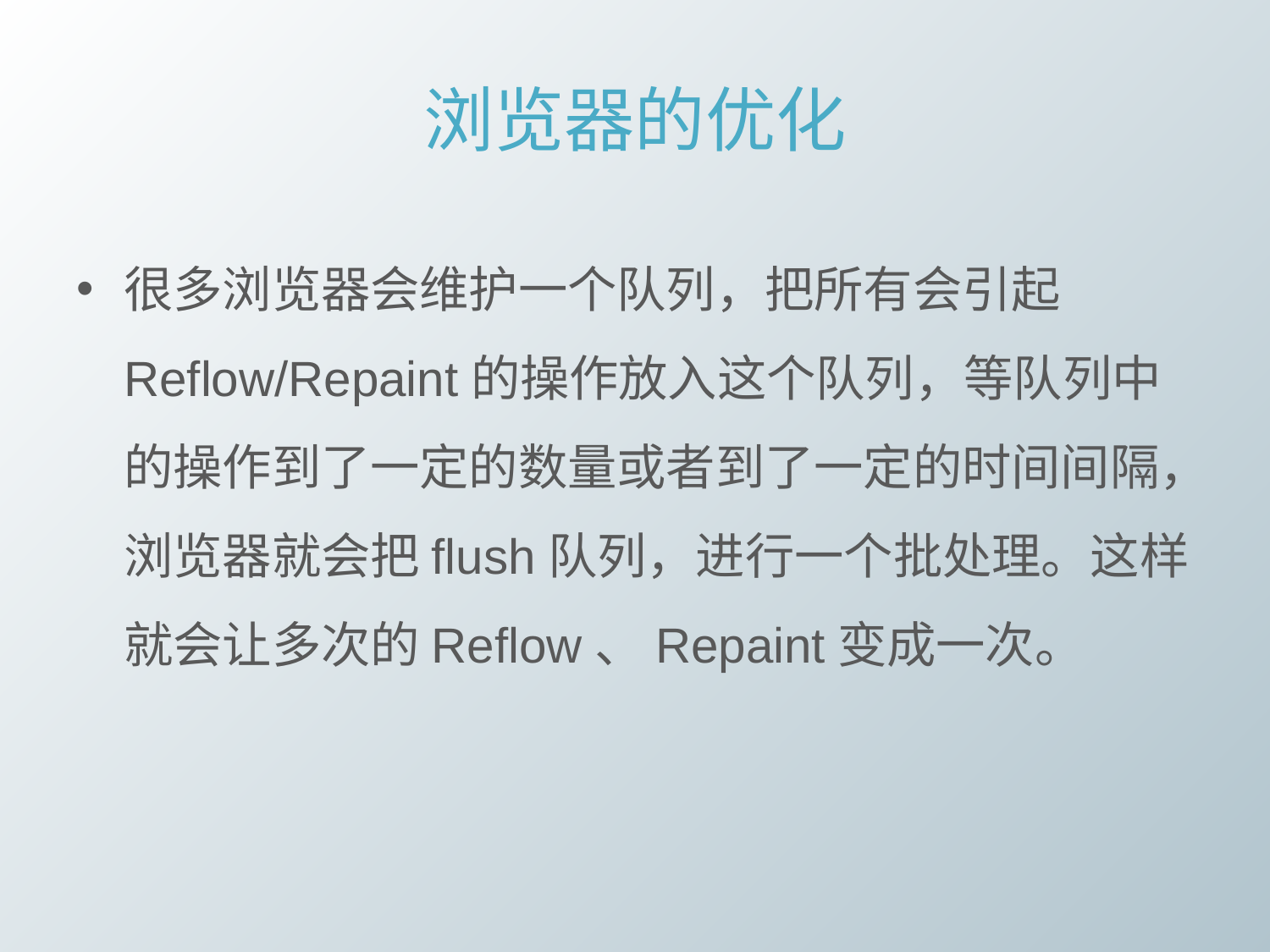

# 浏览器的优化
很多浏览器会维护一个队列，把所有会引起Reflow/Repaint的操作放入这个队列，等队列中的操作到了一定的数量或者到了一定的时间间隔，浏览器就会把flush队列，进行一个批处理。这样就会让多次的Reflow、Repaint变成一次。